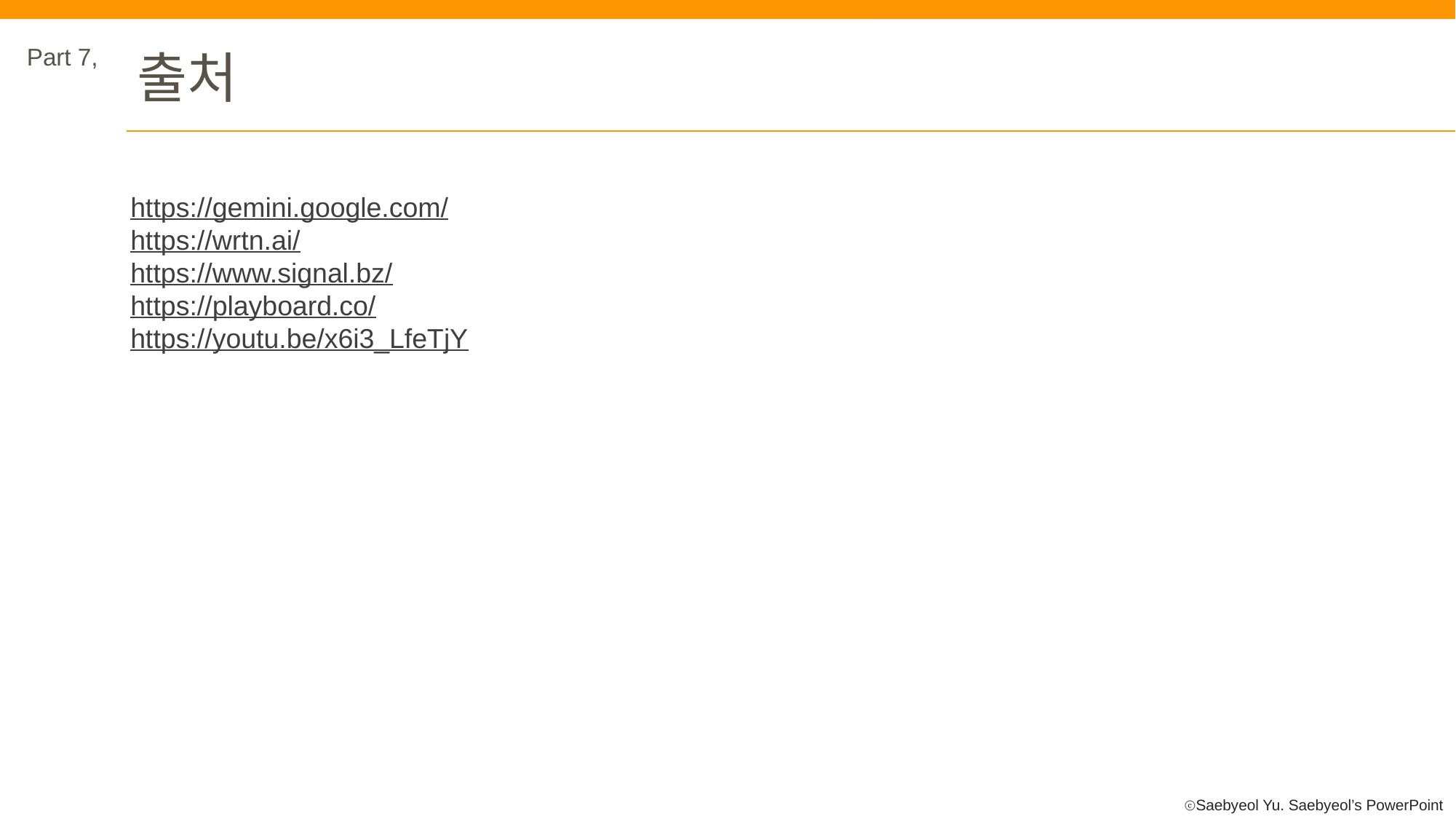

Part 7,
출처
https://gemini.google.com/
https://wrtn.ai/
https://www.signal.bz/
https://playboard.co/
https://youtu.be/x6i3_LfeTjY